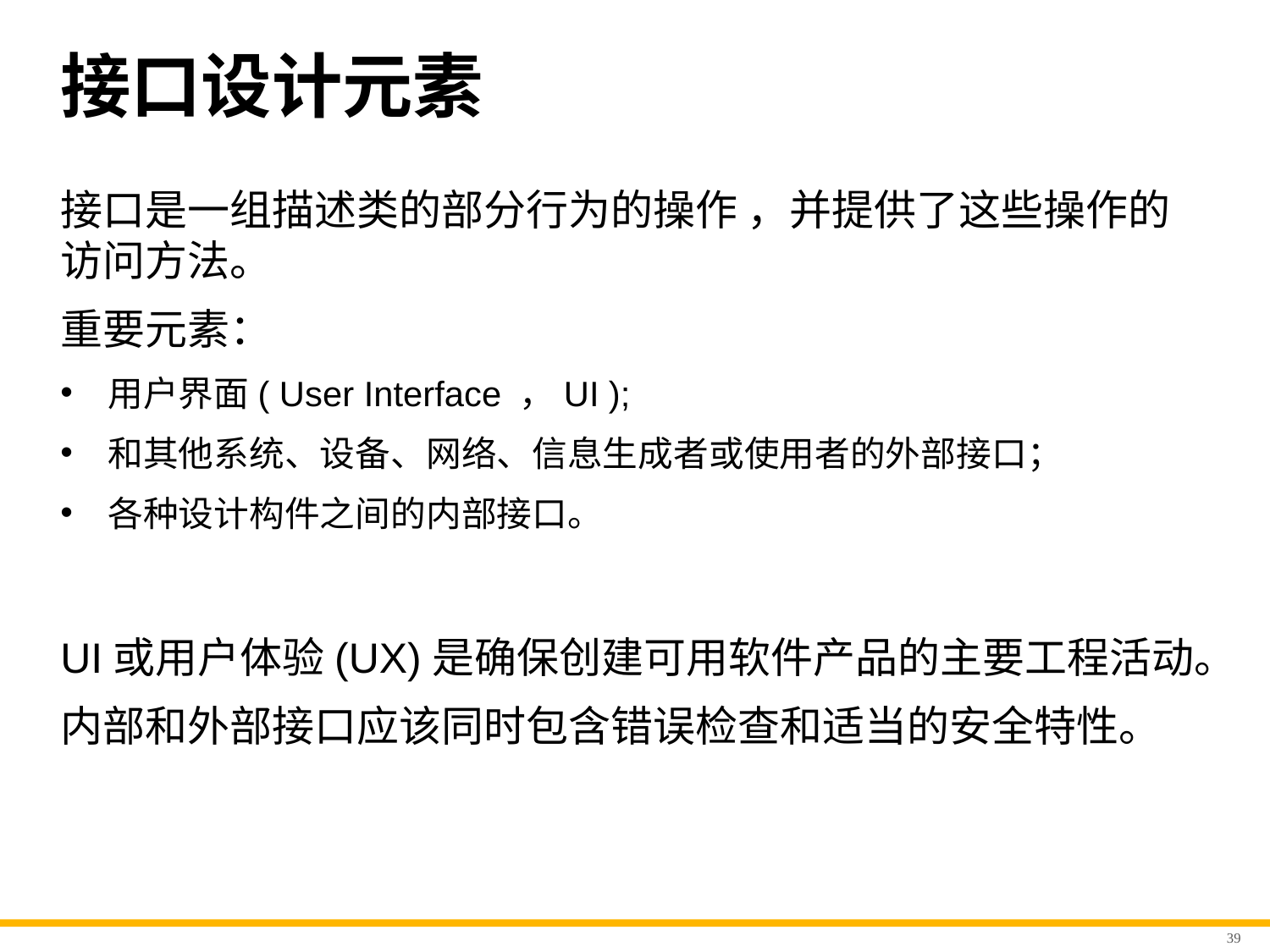

# 接口设计元素
接口是一组描述类的部分行为的操作 ，并提供了这些操作的访问方法。
重要元素：
用户界面( User Interface ，UI );
和其他系统、设备、网络、信息生成者或使用者的外部接口；
各种设计构件之间的内部接口。
UI或用户体验(UX)是确保创建可用软件产品的主要工程活动。
内部和外部接口应该同时包含错误检查和适当的安全特性。
39